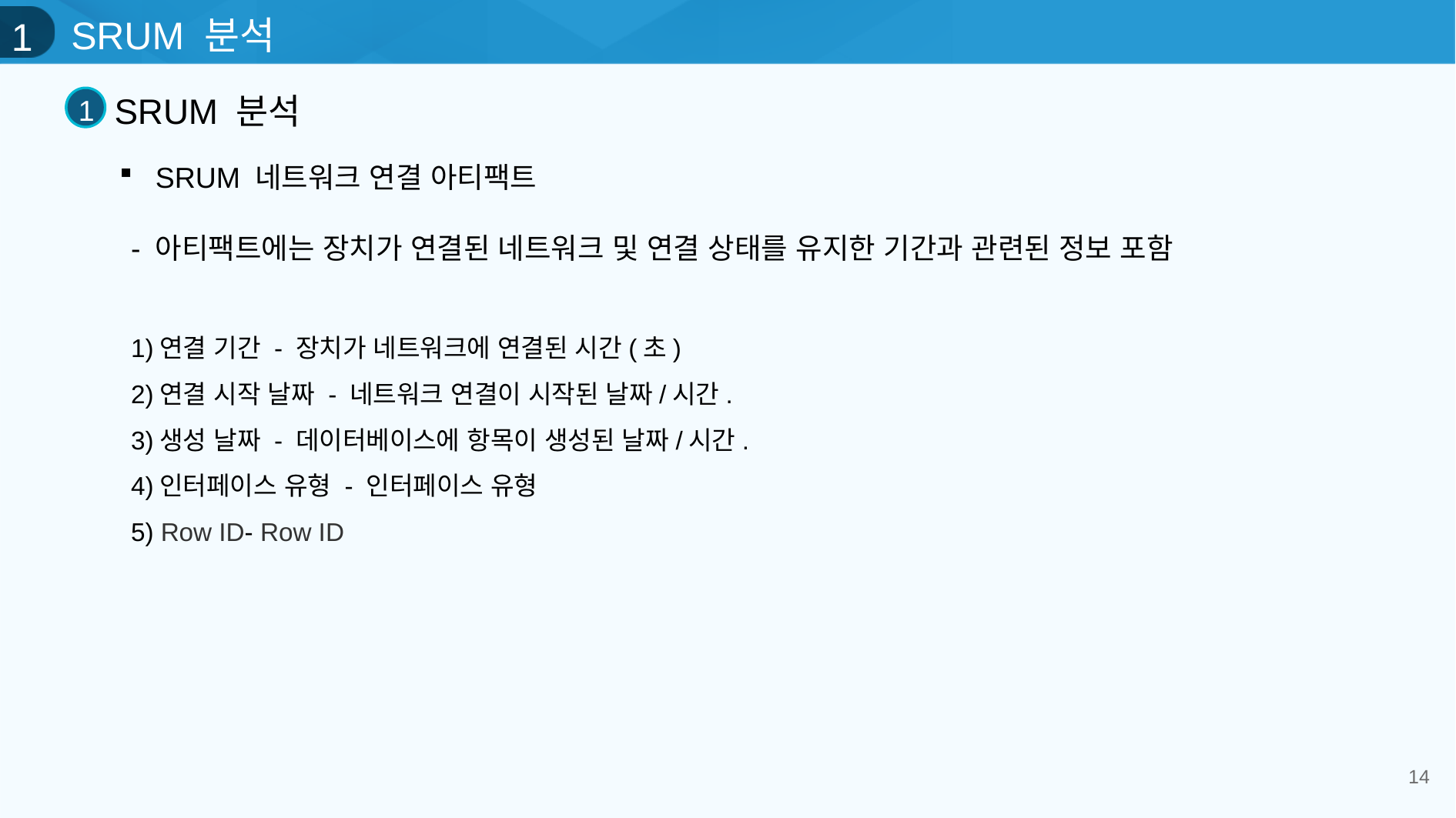

1
SRUM 분석
SRUM 분석
1

SRUM 네트워크 연결 아티팩트
- 아티팩트에는 장치가 연결된 네트워크 및 연결 상태를 유지한 기간과 관련된 정보 포함

1)연결 기간 - 장치가 네트워크에 연결된 시간(초)
2)연결 시작 날짜 - 네트워크 연결이 시작된 날짜/시간.
3)생성 날짜 - 데이터베이스에 항목이 생성된 날짜/시간.
4)인터페이스 유형 - 인터페이스 유형
5) Row ID- Row ID
14
# 1) 바이러스